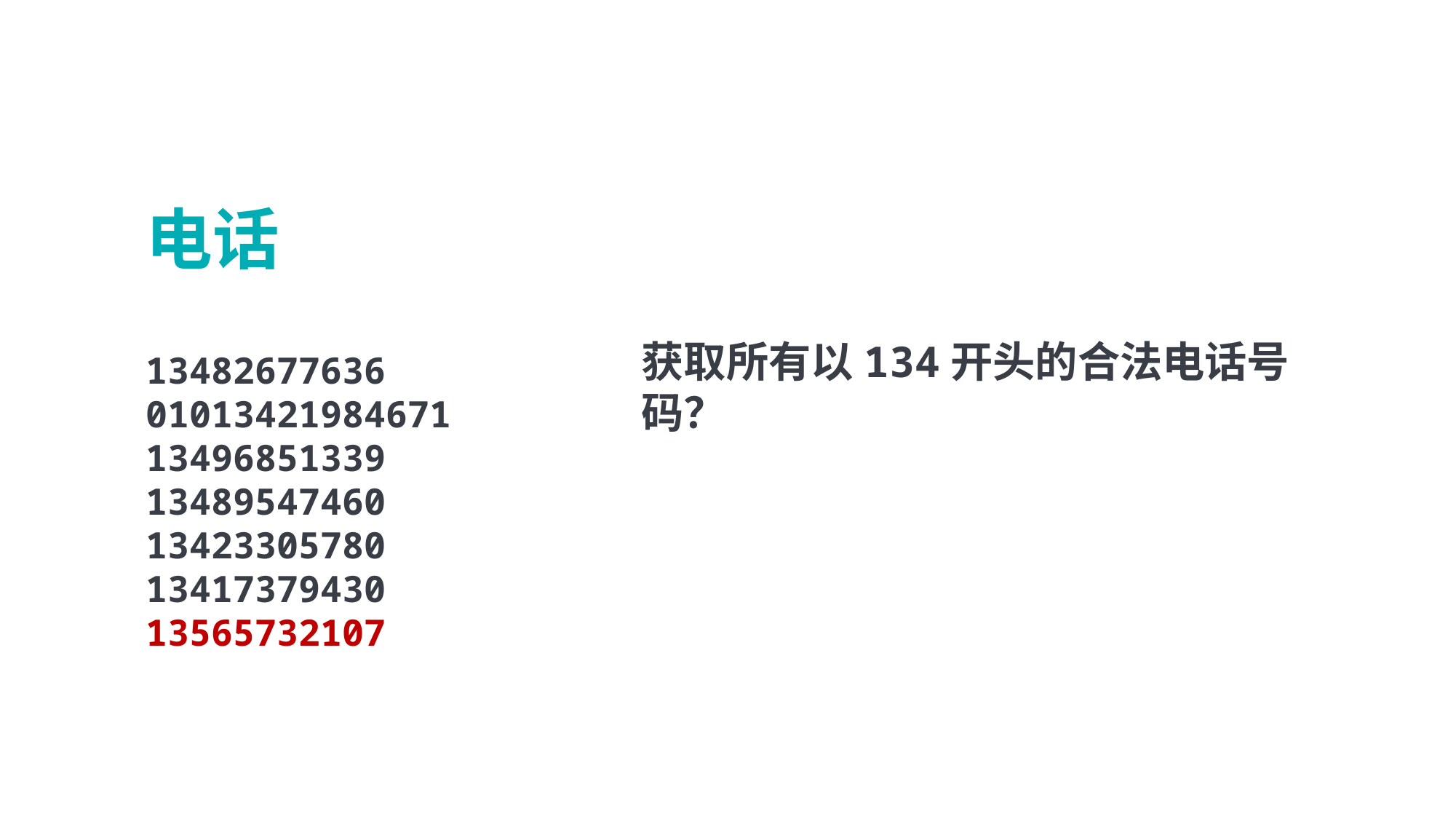

电话
获取所有以134开头的合法电话号码？
13482677636
01013421984671
13496851339
13489547460
13423305780
13417379430
13565732107